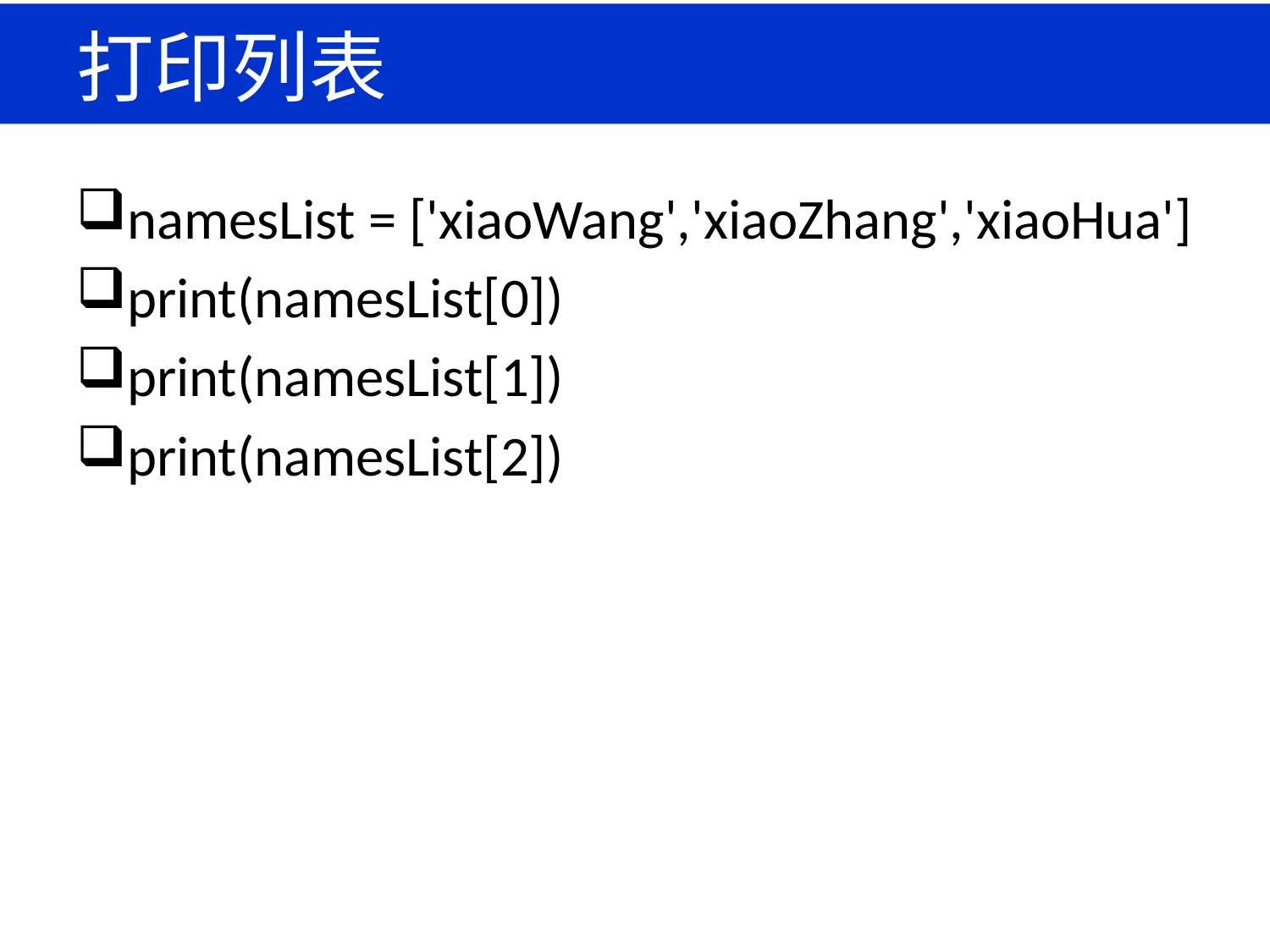

# 打印列表
namesList = ['xiaoWang','xiaoZhang','xiaoHua']
print(namesList[0])
print(namesList[1])
print(namesList[2])